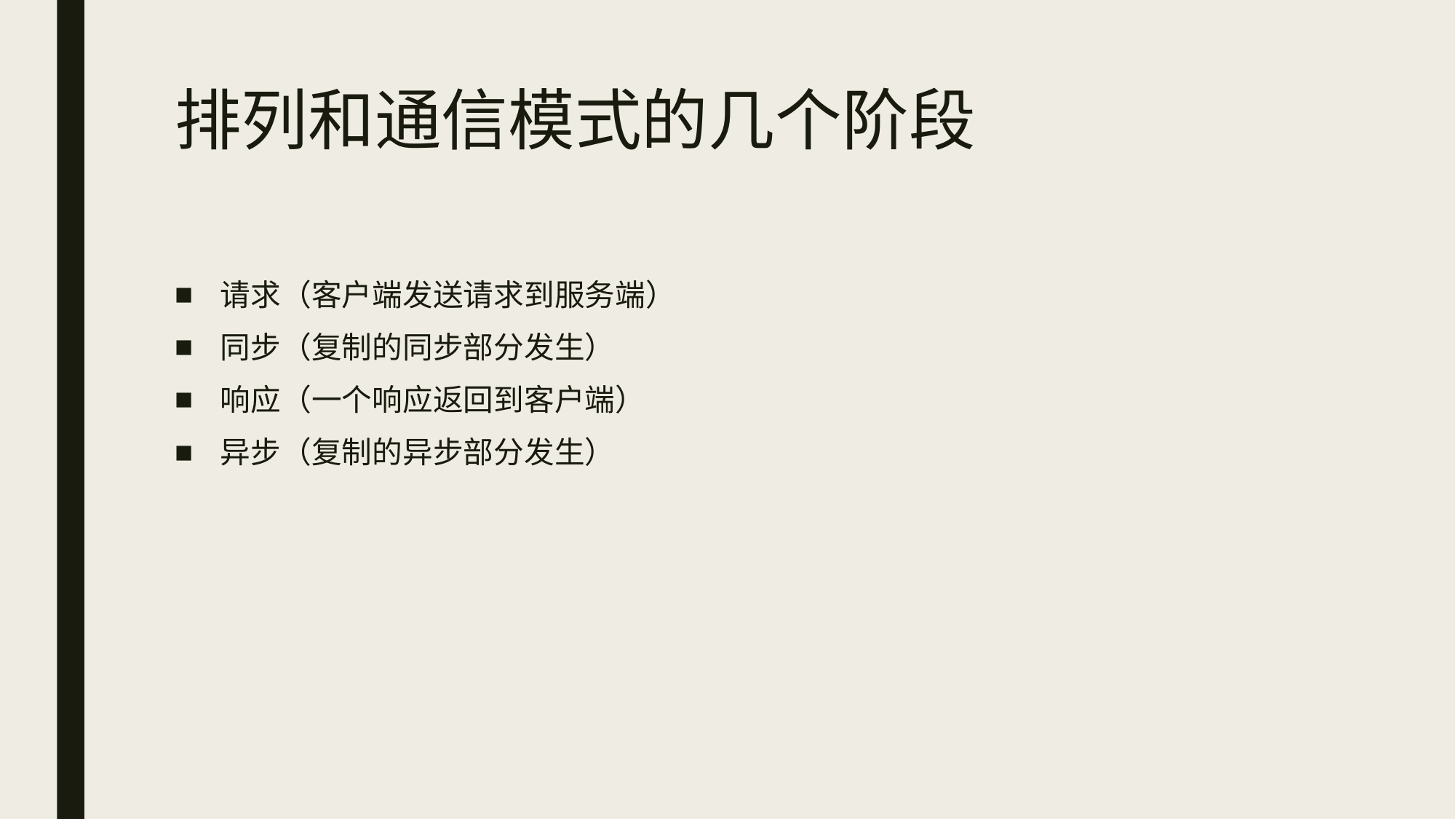

# 排列和通信模式的几个阶段
请求（客户端发送请求到服务端）
同步（复制的同步部分发生）
响应（一个响应返回到客户端）
异步（复制的异步部分发生）